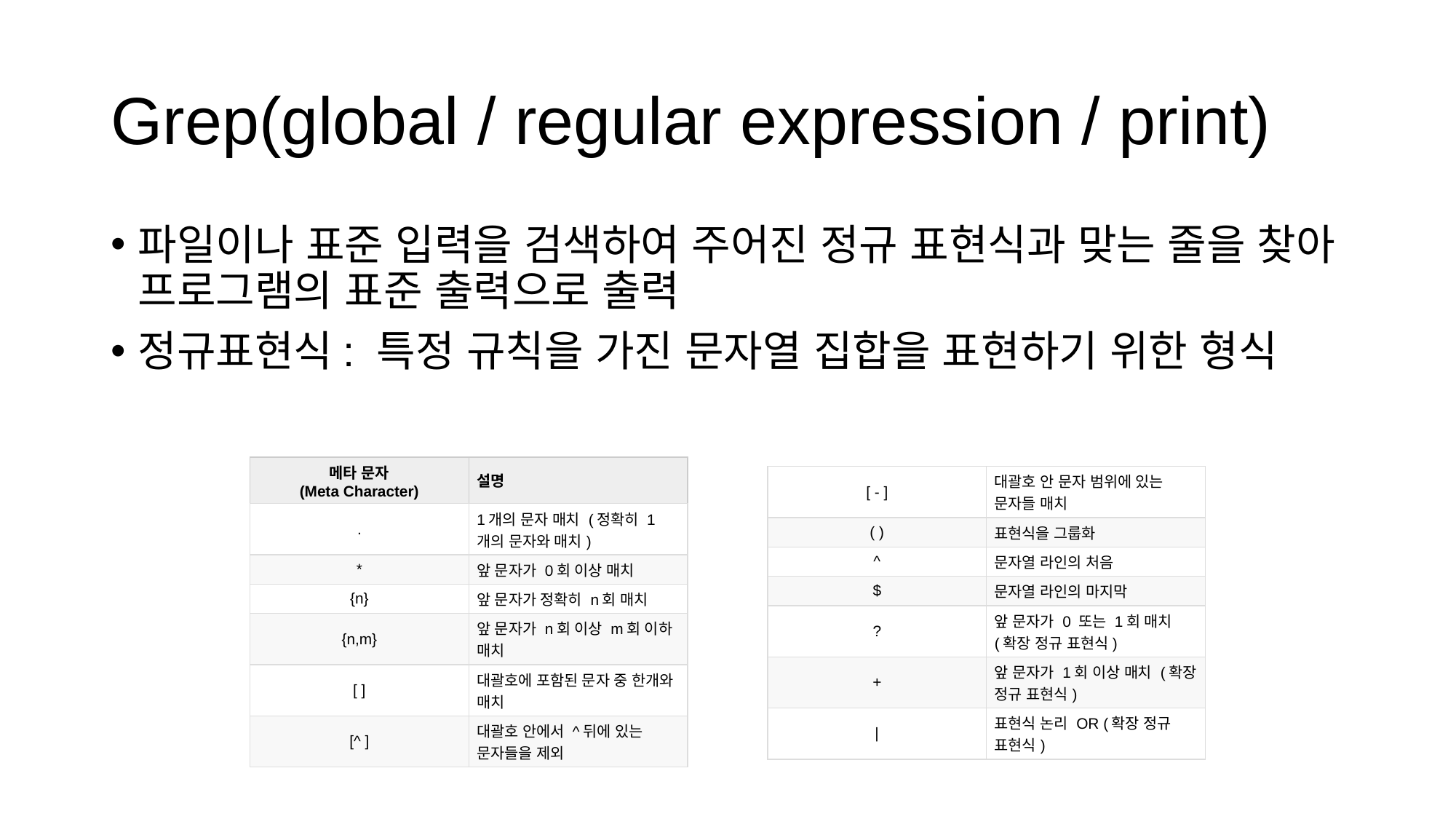

# Grep(global / regular expression / print)
파일이나 표준 입력을 검색하여 주어진 정규 표현식과 맞는 줄을 찾아 프로그램의 표준 출력으로 출력
정규표현식: 특정 규칙을 가진 문자열 집합을 표현하기 위한 형식
| 메타 문자 (Meta Character) | 설명 |
| --- | --- |
| . | 1개의 문자 매치 (정확히 1개의 문자와 매치) |
| \* | 앞 문자가 0회 이상 매치 |
| {n} | 앞 문자가 정확히 n회 매치 |
| {n,m} | 앞 문자가 n회 이상 m회 이하 매치 |
| [ ] | 대괄호에 포함된 문자 중 한개와 매치 |
| [^ ] | 대괄호 안에서 ^뒤에 있는 문자들을 제외 |
| [ - ] | 대괄호 안 문자 범위에 있는 문자들 매치 |
| --- | --- |
| ( ) | 표현식을 그룹화 |
| ^ | 문자열 라인의 처음 |
| $ | 문자열 라인의 마지막 |
| ? | 앞 문자가 0 또는 1회 매치 (확장 정규 표현식) |
| + | 앞 문자가 1회 이상 매치 (확장 정규 표현식) |
| | | 표현식 논리 OR (확장 정규 표현식) |